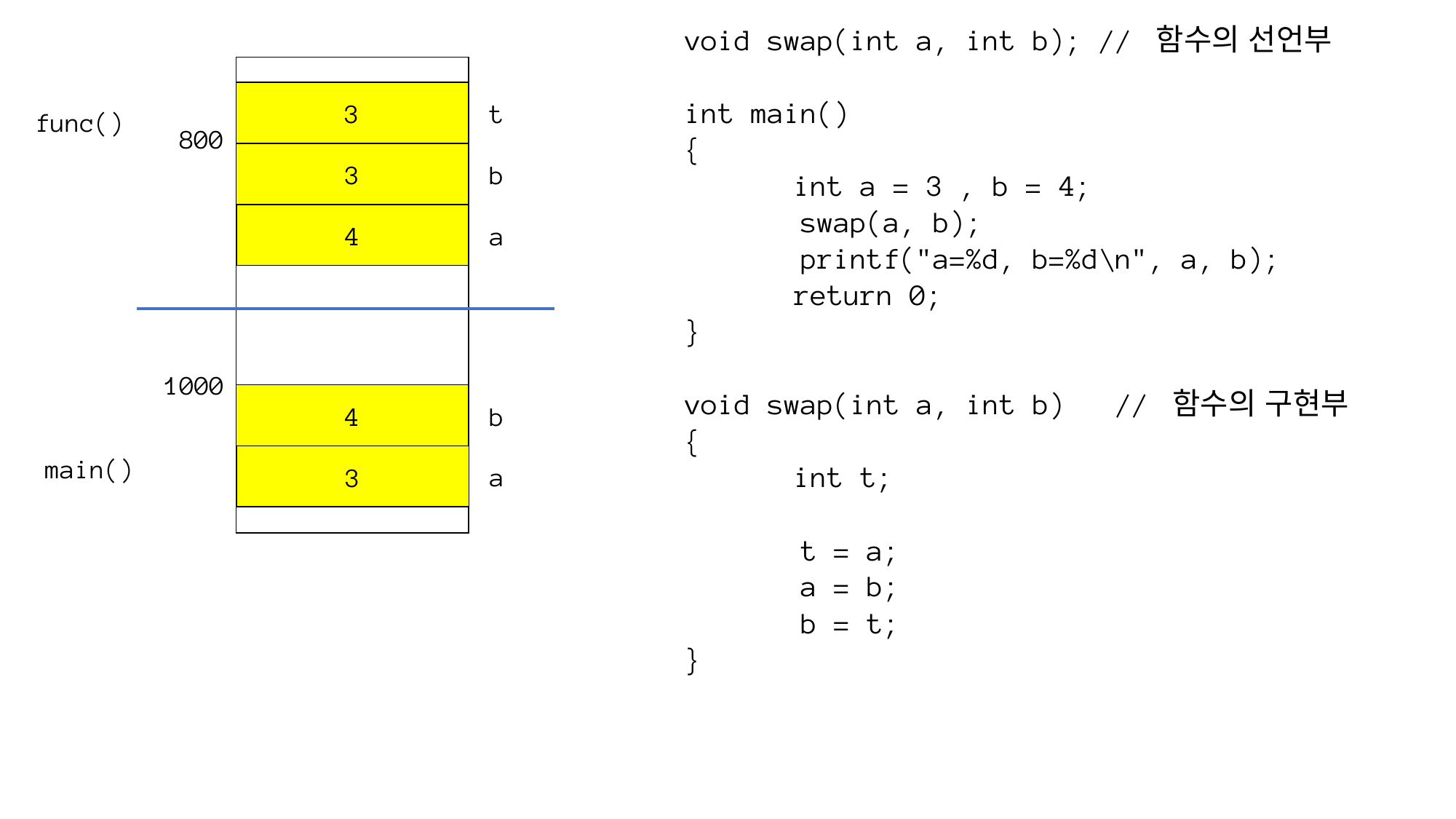

void swap(int a, int b); // 함수의 선언부

int main()
{
	int a = 3 , b = 4;
       swap(a, b);
       printf("a=%d, b=%d\n", a, b);
	return 0;
}

void swap(int a, int b)   // 함수의 구현부
{
	int t;

       t = a;
       a = b;
       b = t;
}

3
t
func()
800
3
b
4
a
1000
4
b
main()
3
a